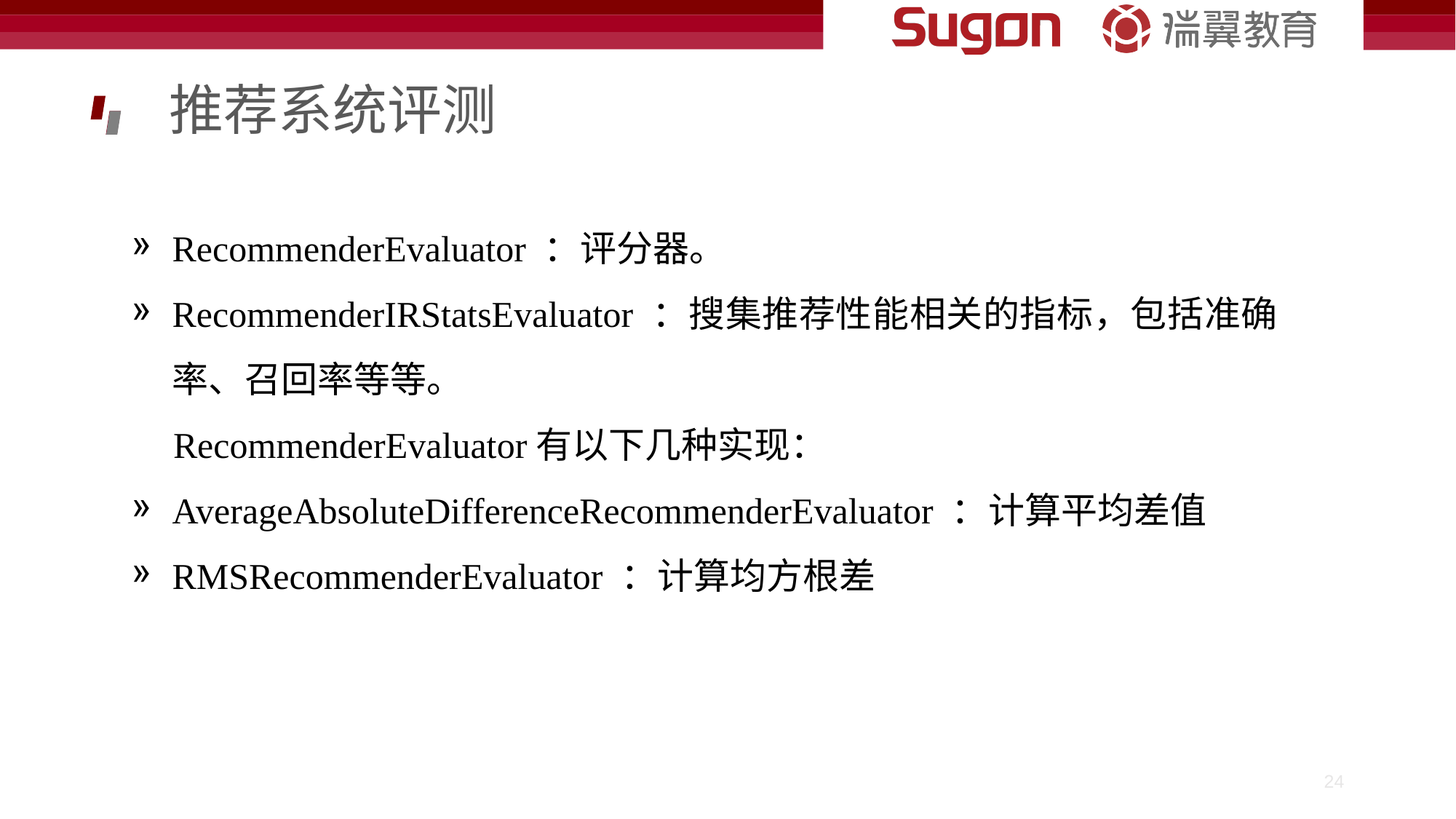

# 推荐系统评测

RecommenderEvaluator ：评分器。
RecommenderIRStatsEvaluator ：搜集推荐性能相关的指标，包括准确率、召回率等等。
     RecommenderEvaluator有以下几种实现：
AverageAbsoluteDifferenceRecommenderEvaluator ：计算平均差值
RMSRecommenderEvaluator ：计算均方根差
24